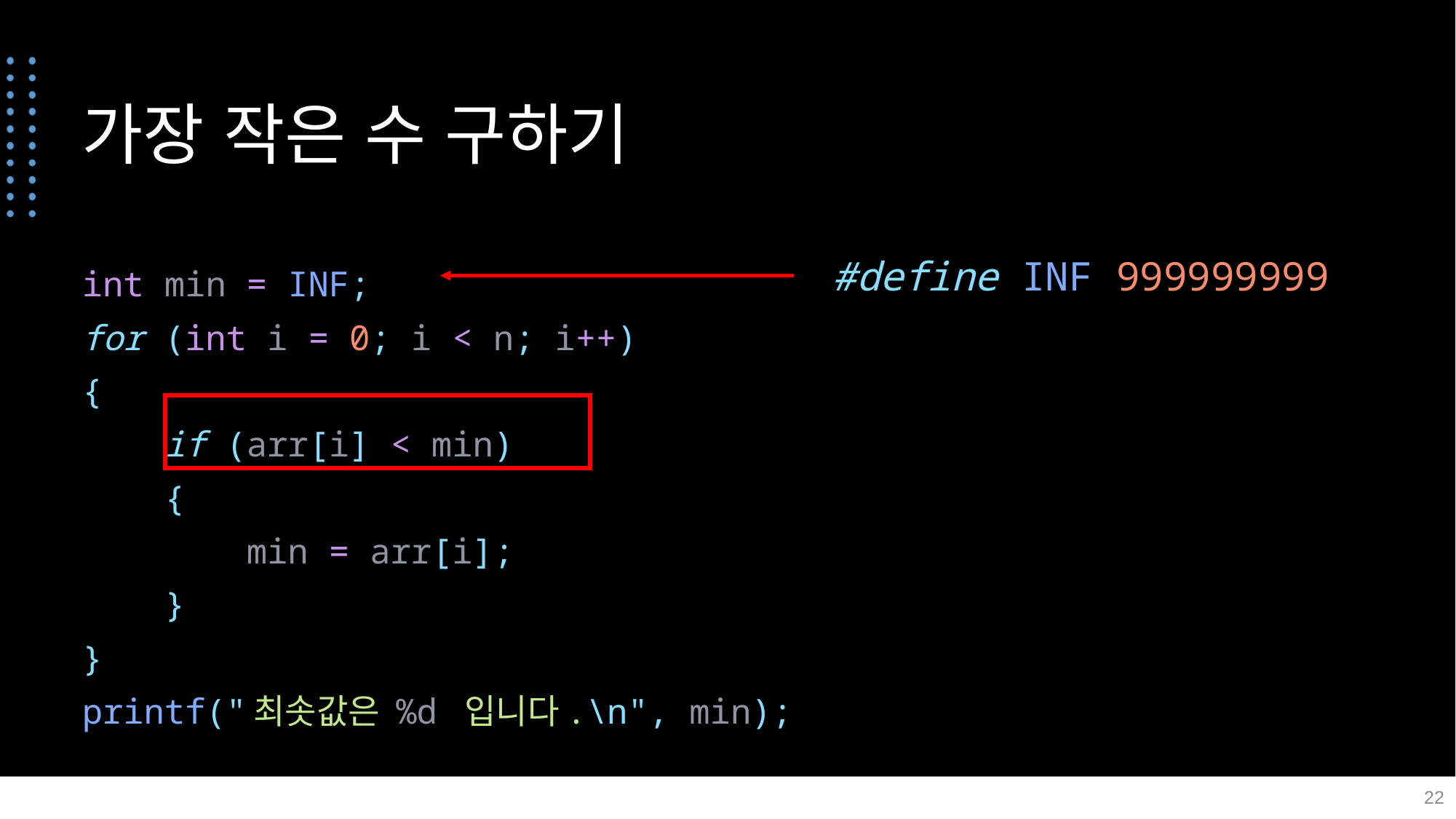

# 가장 작은 수 구하기
#define INF 999999999
int min = INF;
for (int i = 0; i < n; i++)
{
    if (arr[i] < min)
    {
        min = arr[i];
    }
}
printf("최솟값은 %d 입니다.\n", min);

22